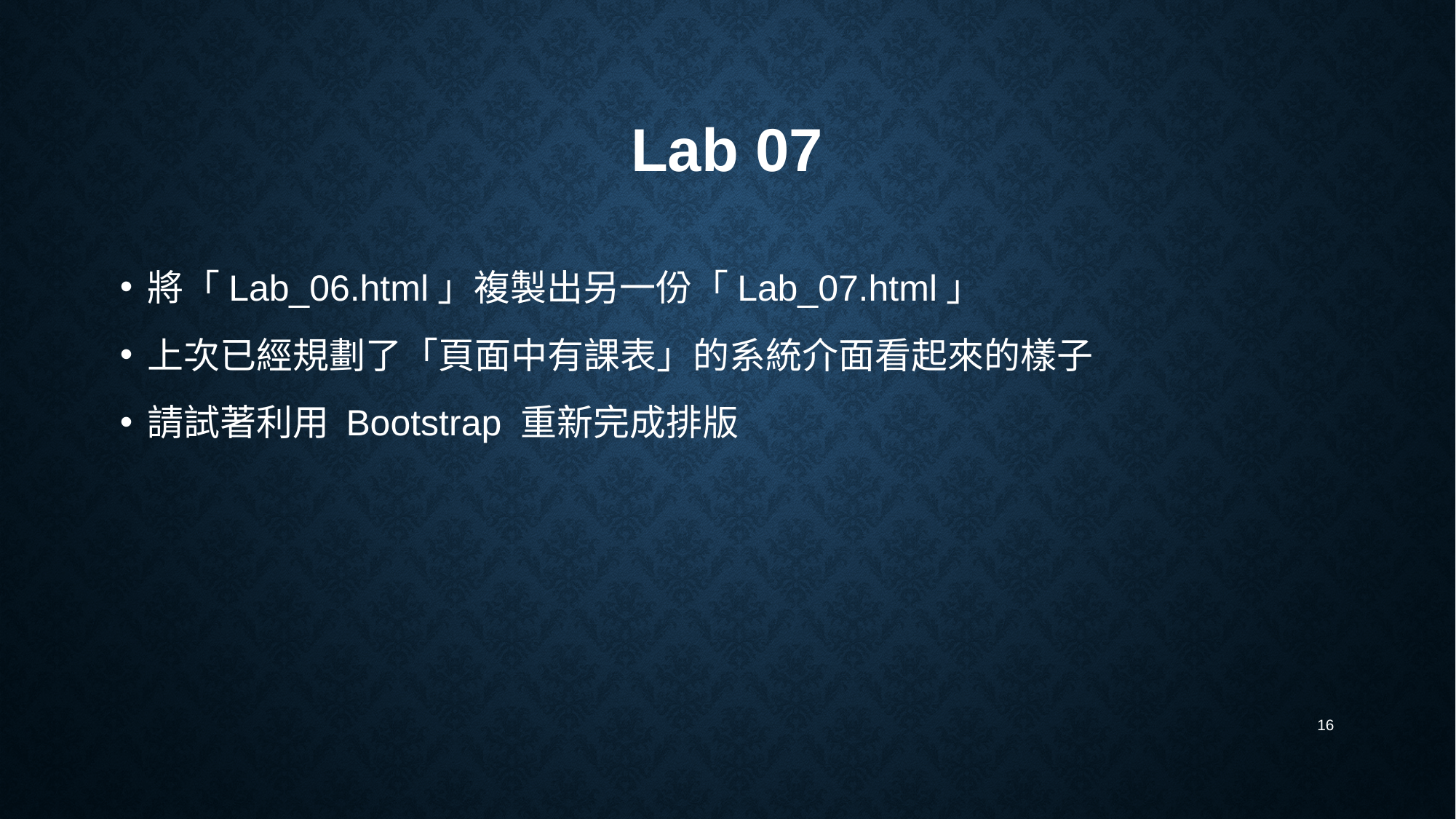

# Lab 07
將「Lab_06.html」複製出另一份「Lab_07.html」
上次已經規劃了「頁面中有課表」的系統介面看起來的樣子
請試著利用 Bootstrap 重新完成排版
16